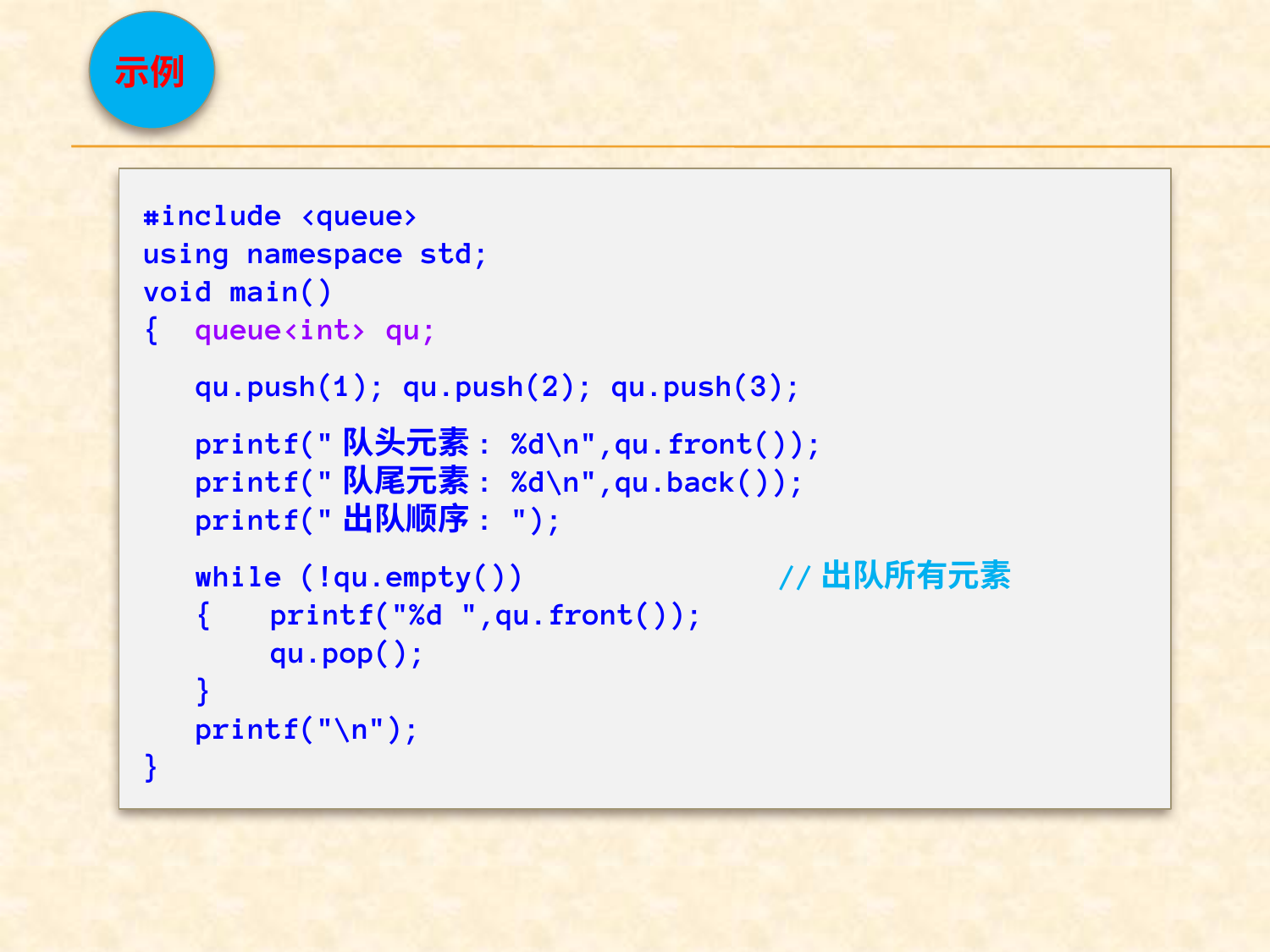

示例
#include <queue>
using namespace std;
void main()
{  queue<int> qu;
   qu.push(1); qu.push(2); qu.push(3);
   printf("队头元素: %d\n",qu.front());
   printf("队尾元素: %d\n",qu.back());
   printf("出队顺序: ");
   while (!qu.empty())		//出队所有元素
   {	printf("%d ",qu.front());
	qu.pop();
   }
   printf("\n");
}